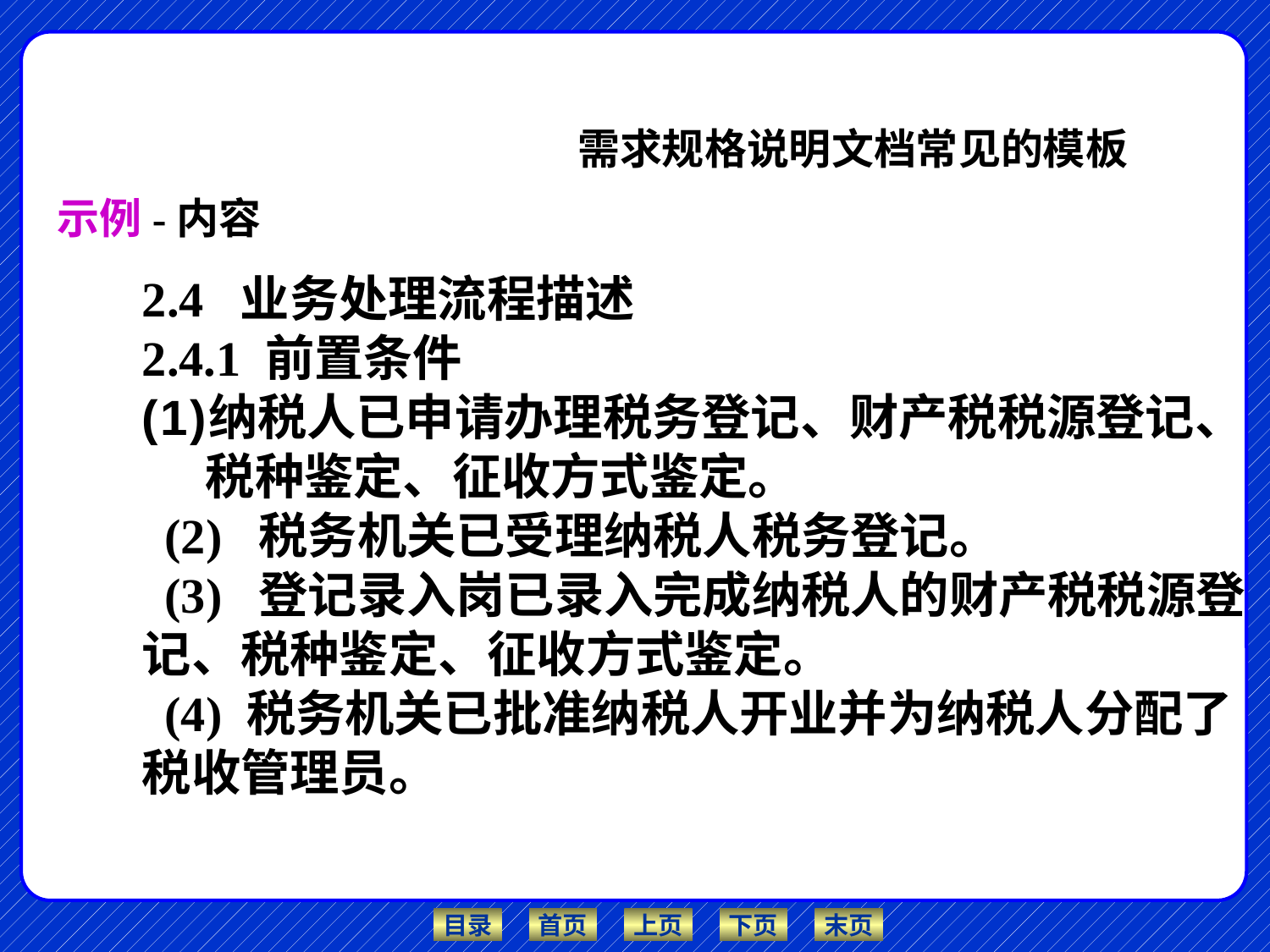

29
需求规格说明文档常见的模板
示例-内容
2.4  业务处理流程描述
2.4.1 前置条件
纳税人已申请办理税务登记、财产税税源登记、税种鉴定、征收方式鉴定。
       (2)  税务机关已受理纳税人税务登记。
       (3)  登记录入岗已录入完成纳税人的财产税税源登记、税种鉴定、征收方式鉴定。
       (4) 税务机关已批准纳税人开业并为纳税人分配了税收管理员。